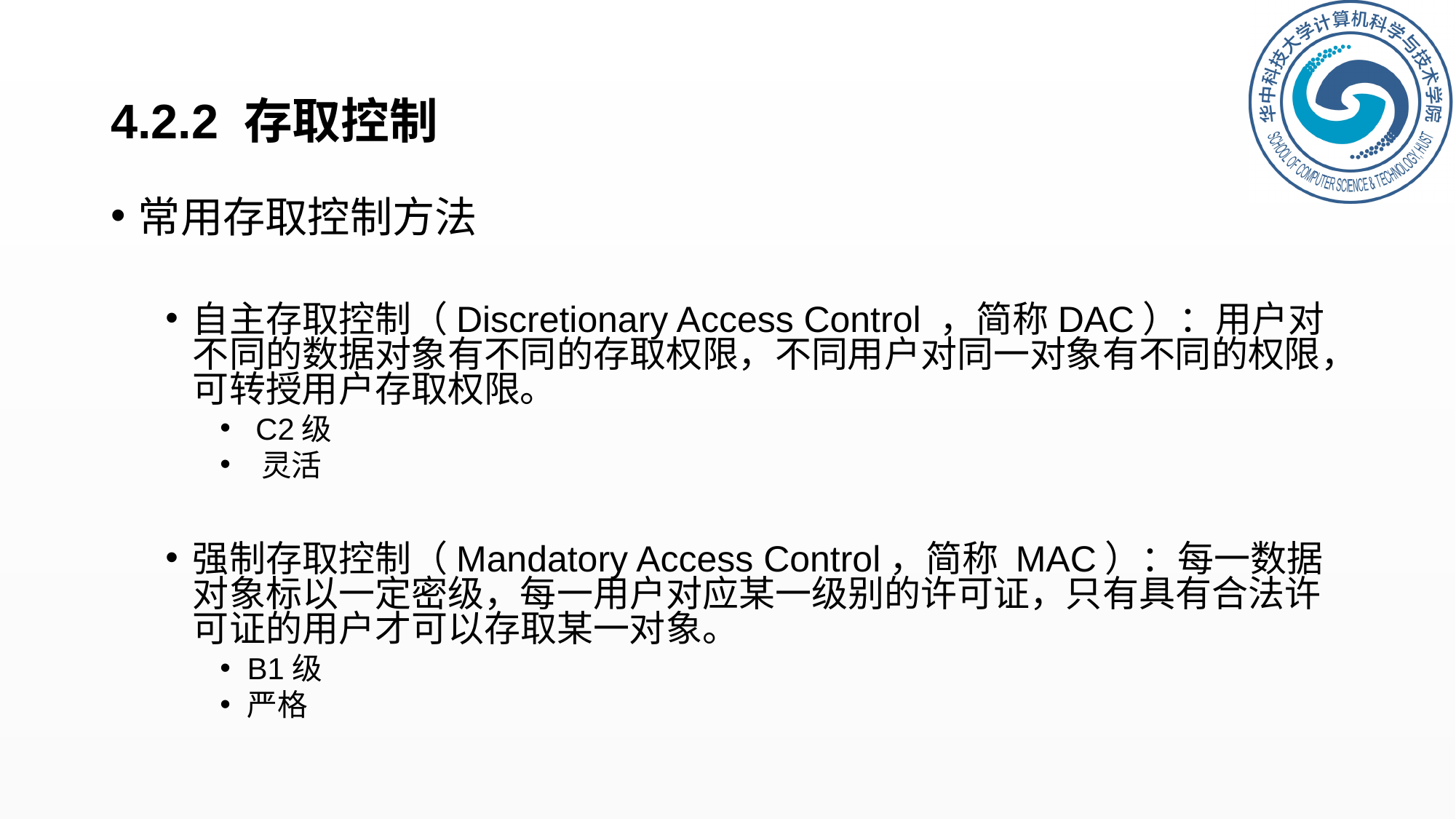

# 4.2.2 存取控制
常用存取控制方法

自主存取控制（Discretionary Access Control ，简称DAC）：用户对不同的数据对象有不同的存取权限，不同用户对同一对象有不同的权限，可转授用户存取权限。
 C2级
 灵活

强制存取控制（Mandatory Access Control，简称 MAC）：每一数据对象标以一定密级，每一用户对应某一级别的许可证，只有具有合法许可证的用户才可以存取某一对象。
B1级
严格